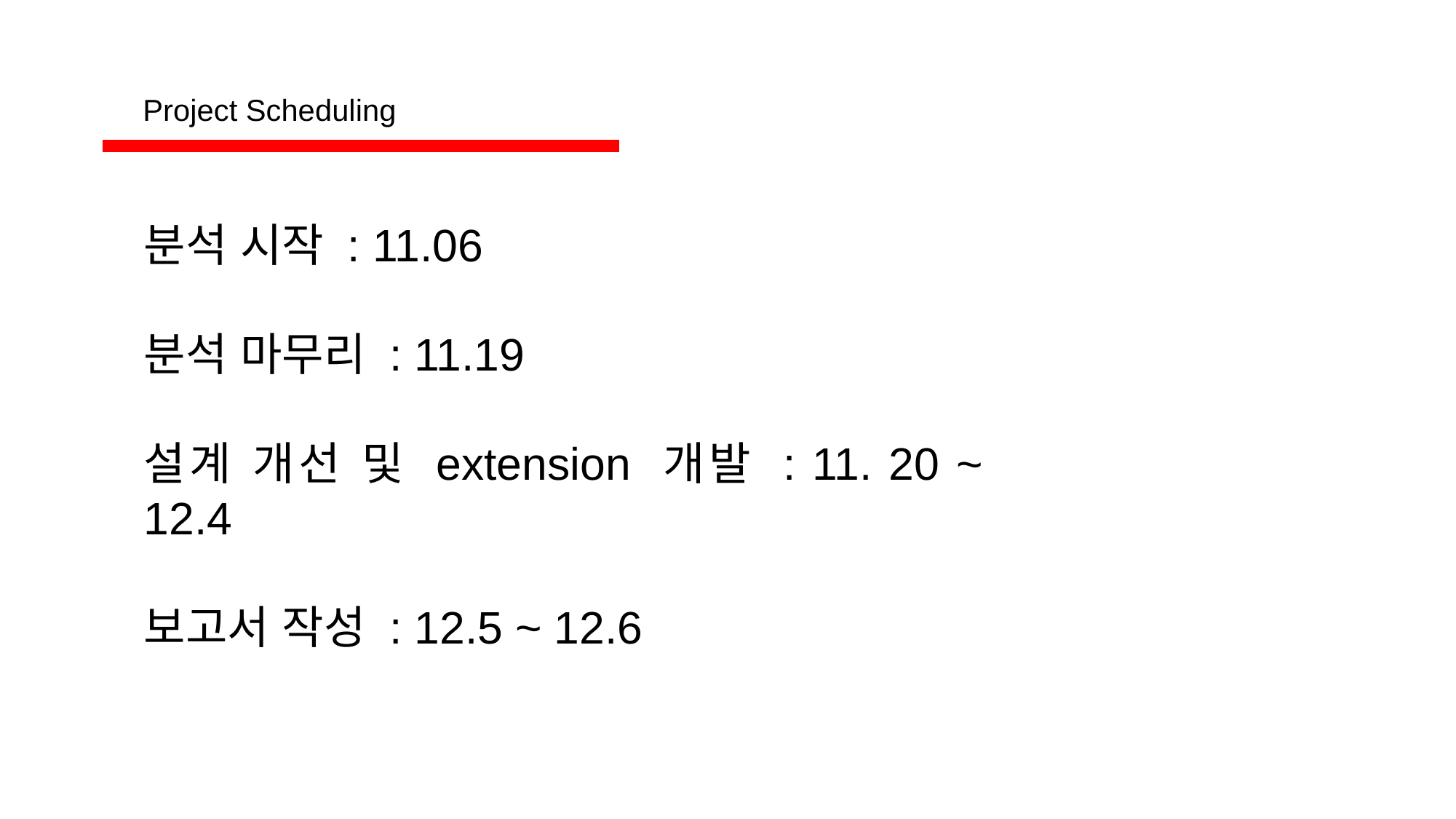

Project Scheduling
분석 시작 : 11.06

분석 마무리 : 11.19

설계 개선 및 extension 개발 : 11. 20 ~ 12.4

보고서 작성 : 12.5 ~ 12.6